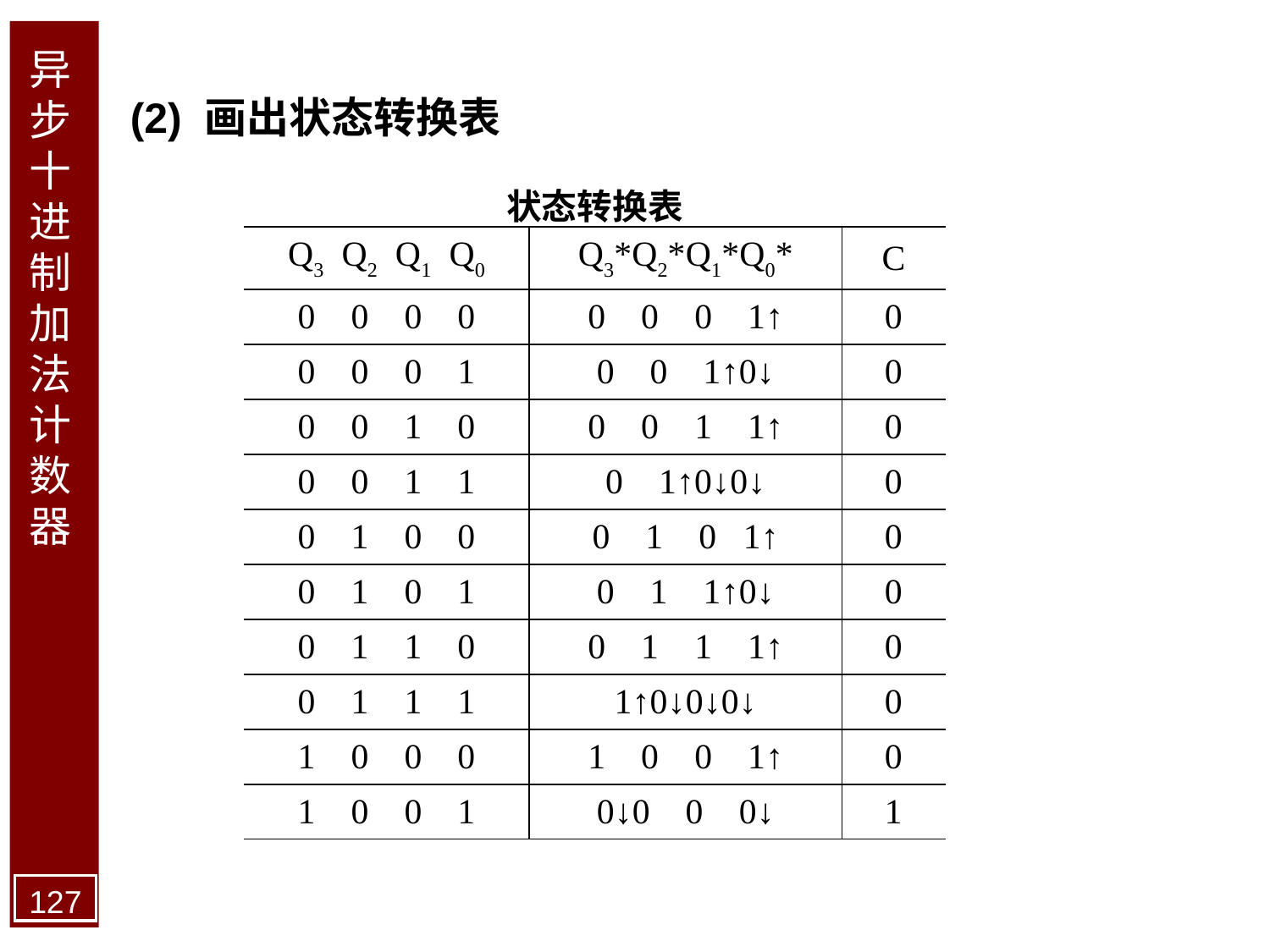

异步十进制加法计数器
(2) 画出状态转换表
| 状态转换表 |  |  |
| --- | --- | --- |
| Q3 Q2 Q1 Q0 | Q3\*Q2\*Q1\*Q0\* | C |
| 0 0 0 0 | 0 0 0 1↑ | 0 |
| 0 0 0 1 | 0 0 1↑0↓ | 0 |
| 0 0 1 0 | 0 0 1 1↑ | 0 |
| 0 0 1 1 | 0 1↑0↓0↓ | 0 |
| 0 1 0 0 | 0 1 0 1↑ | 0 |
| 0 1 0 1 | 0 1 1↑0↓ | 0 |
| 0 1 1 0 | 0 1 1 1↑ | 0 |
| 0 1 1 1 | 1↑0↓0↓0↓ | 0 |
| 1 0 0 0 | 1 0 0 1↑ | 0 |
| 1 0 0 1 | 0↓0 0 0↓ | 1 |
127